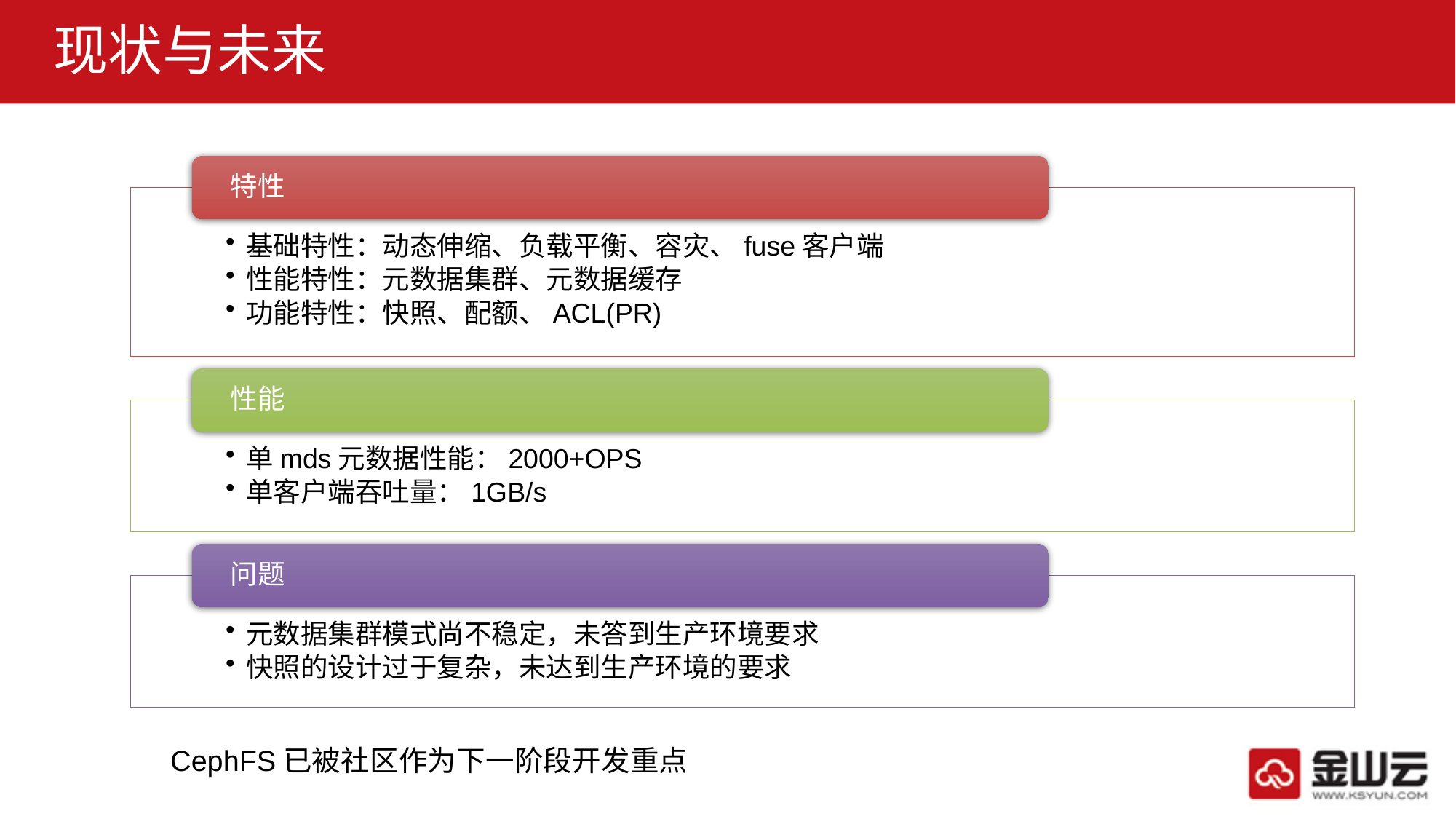

现状与未来
基础特性：动态伸缩、负载平衡、容灾、fuse客户端
性能特性：元数据集群、元数据缓存
功能特性：快照、配额、ACL(PR)
特性
单mds元数据性能：2000+OPS
单客户端吞吐量：1GB/s
性能
元数据集群模式尚不稳定，未答到生产环境要求
快照的设计过于复杂，未达到生产环境的要求
问题
CephFS已被社区作为下一阶段开发重点